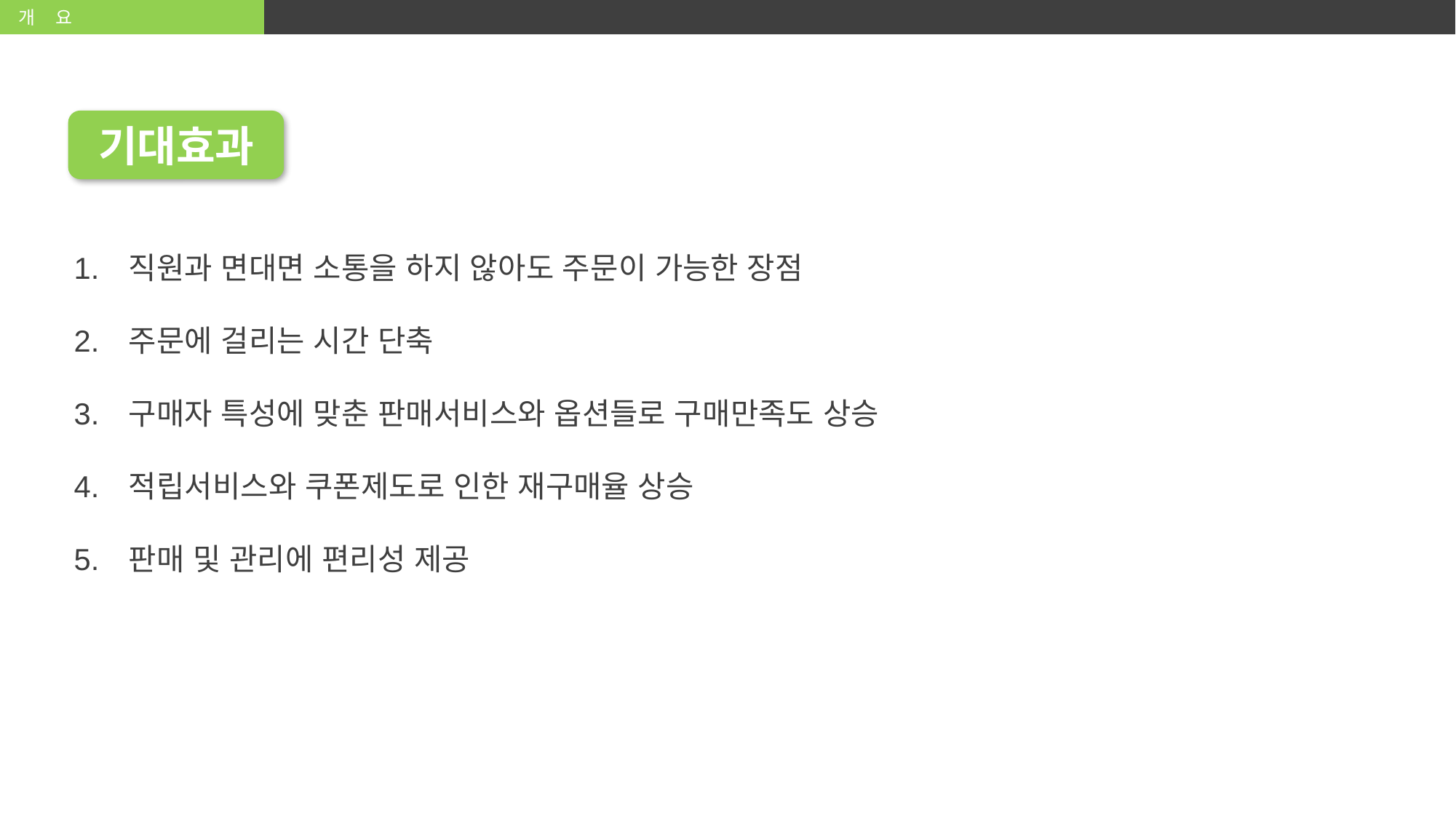

개    요

기대효과
직원과 면대면 소통을 하지 않아도 주문이 가능한 장점

주문에 걸리는 시간 단축

구매자 특성에 맞춘 판매서비스와 옵션들로 구매만족도 상승

적립서비스와 쿠폰제도로 인한 재구매율 상승

판매 및 관리에 편리성 제공